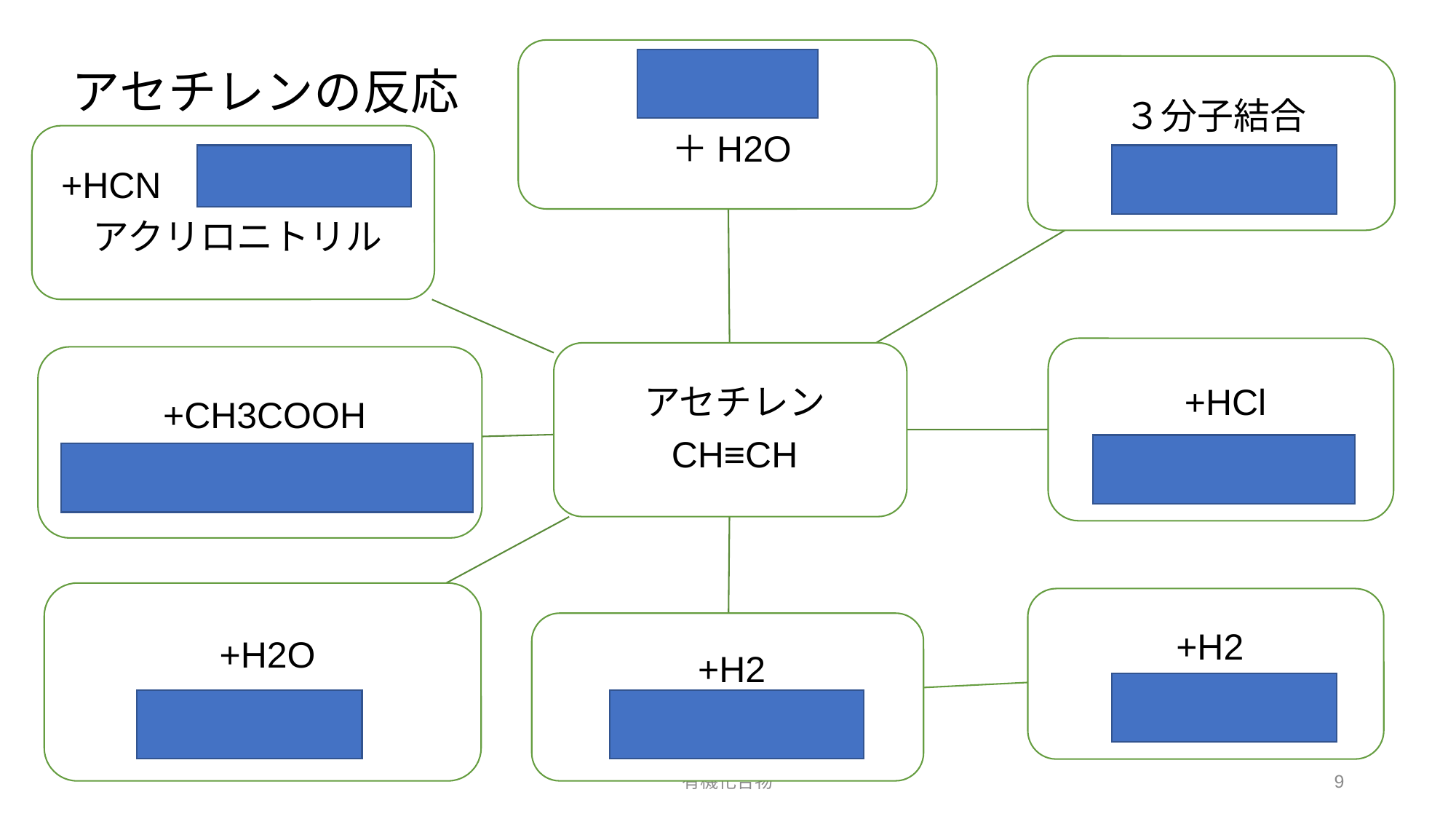

アセチレン
CH≡CH
３分子結合
C6H6
CaC2
＋H2O
+HCN　CH2=CHCN
アクリロニトリル
+CH3COOH
CH2=CHOCOCH3
+H2O
CH3CHO
+HCl
CH2=CHCl
+H2
CH2=CH2
+H2
CH3CH3

アセチレンの反応

有機化合物
9